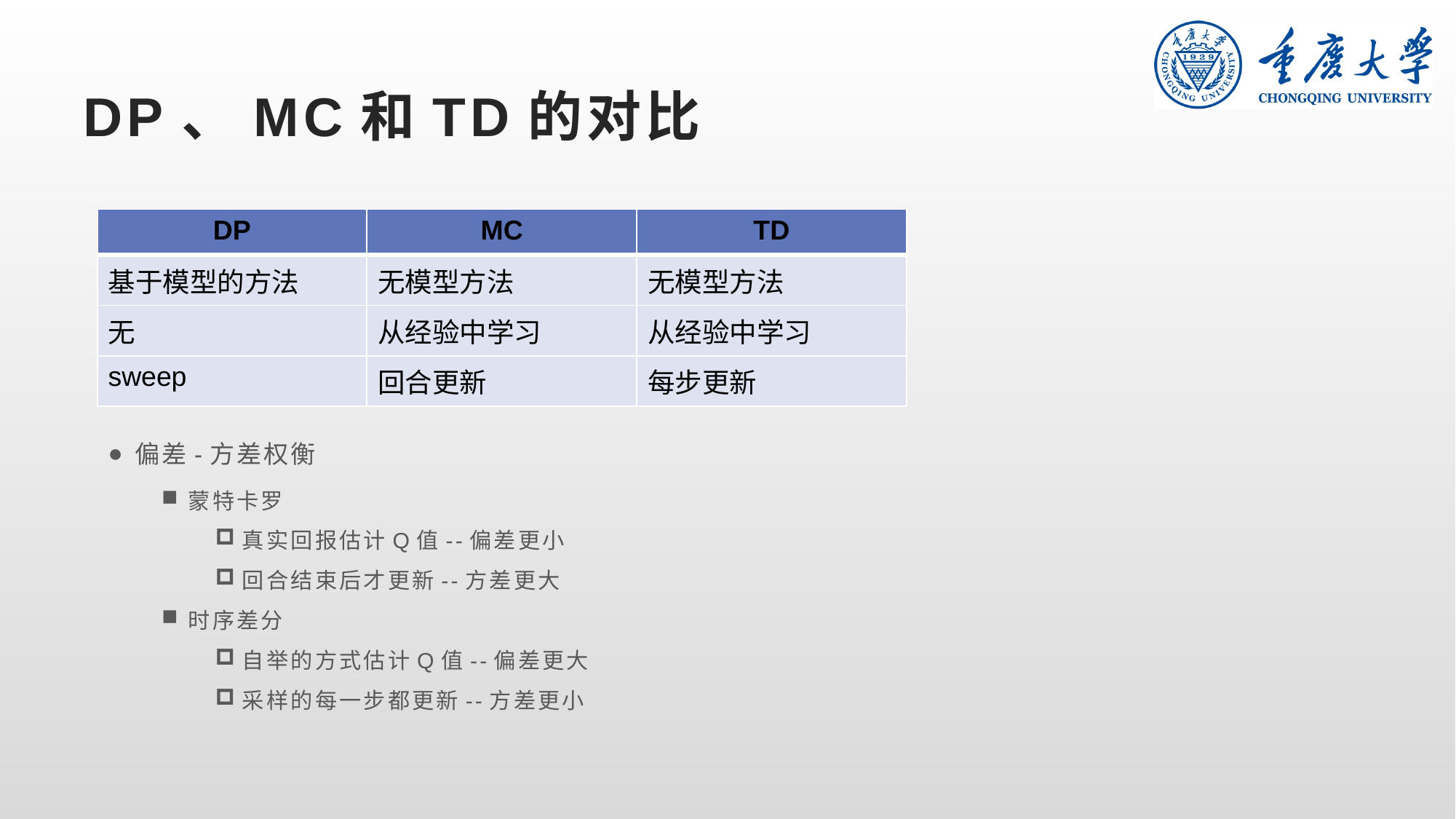

# DP、MC和TD的对比
| DP | MC | TD |
| --- | --- | --- |
| 基于模型的方法 | 无模型方法 | 无模型方法 |
| 无 | 从经验中学习 | 从经验中学习 |
| sweep | 回合更新 | 每步更新 |
偏差-方差权衡
蒙特卡罗
真实回报估计Q值--偏差更小
回合结束后才更新--方差更大
时序差分
自举的方式估计Q值--偏差更大
采样的每一步都更新--方差更小